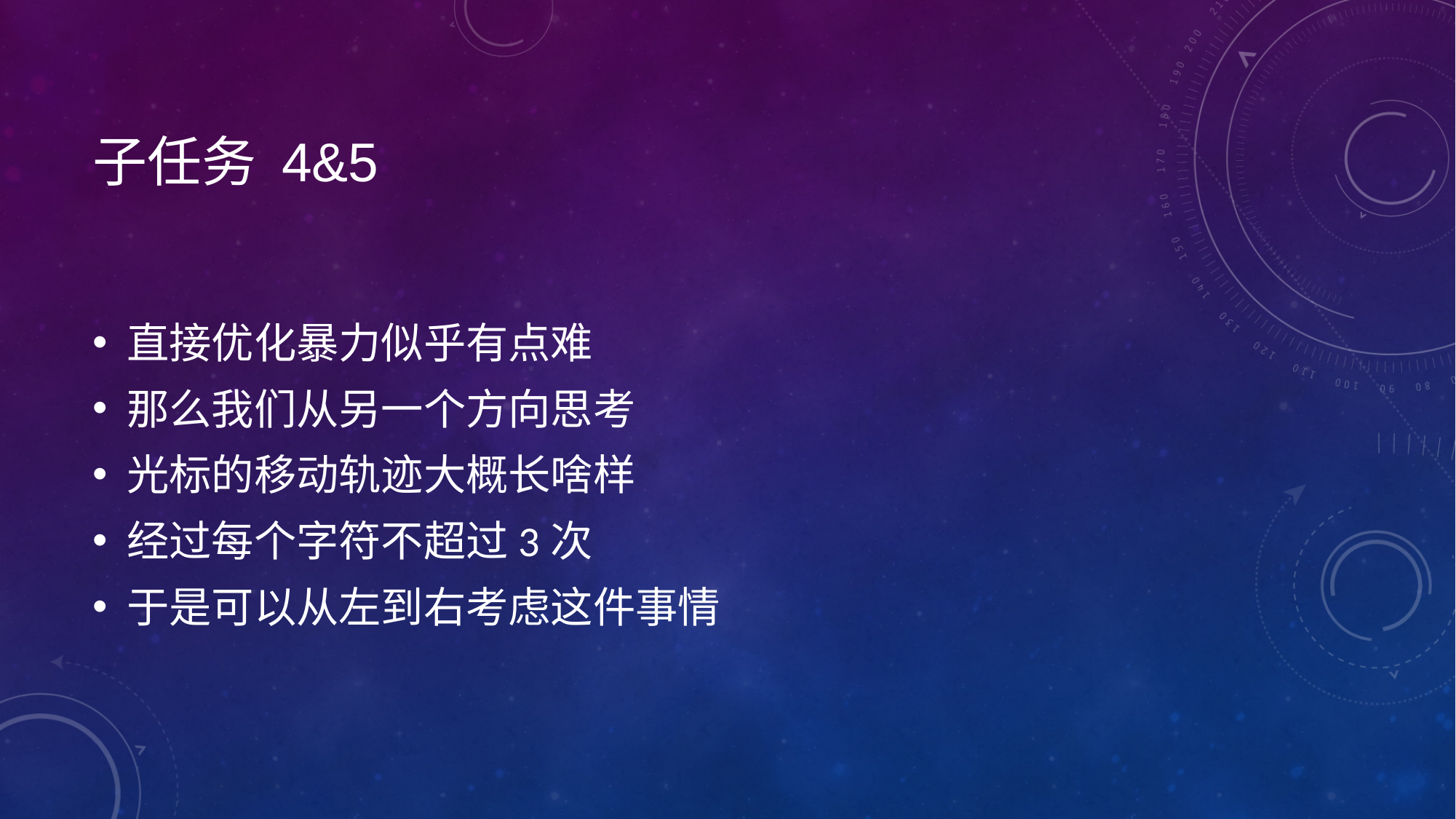

# 子任务 4&5
直接优化暴力似乎有点难
那么我们从另一个方向思考
光标的移动轨迹大概长啥样
经过每个字符不超过3次
于是可以从左到右考虑这件事情